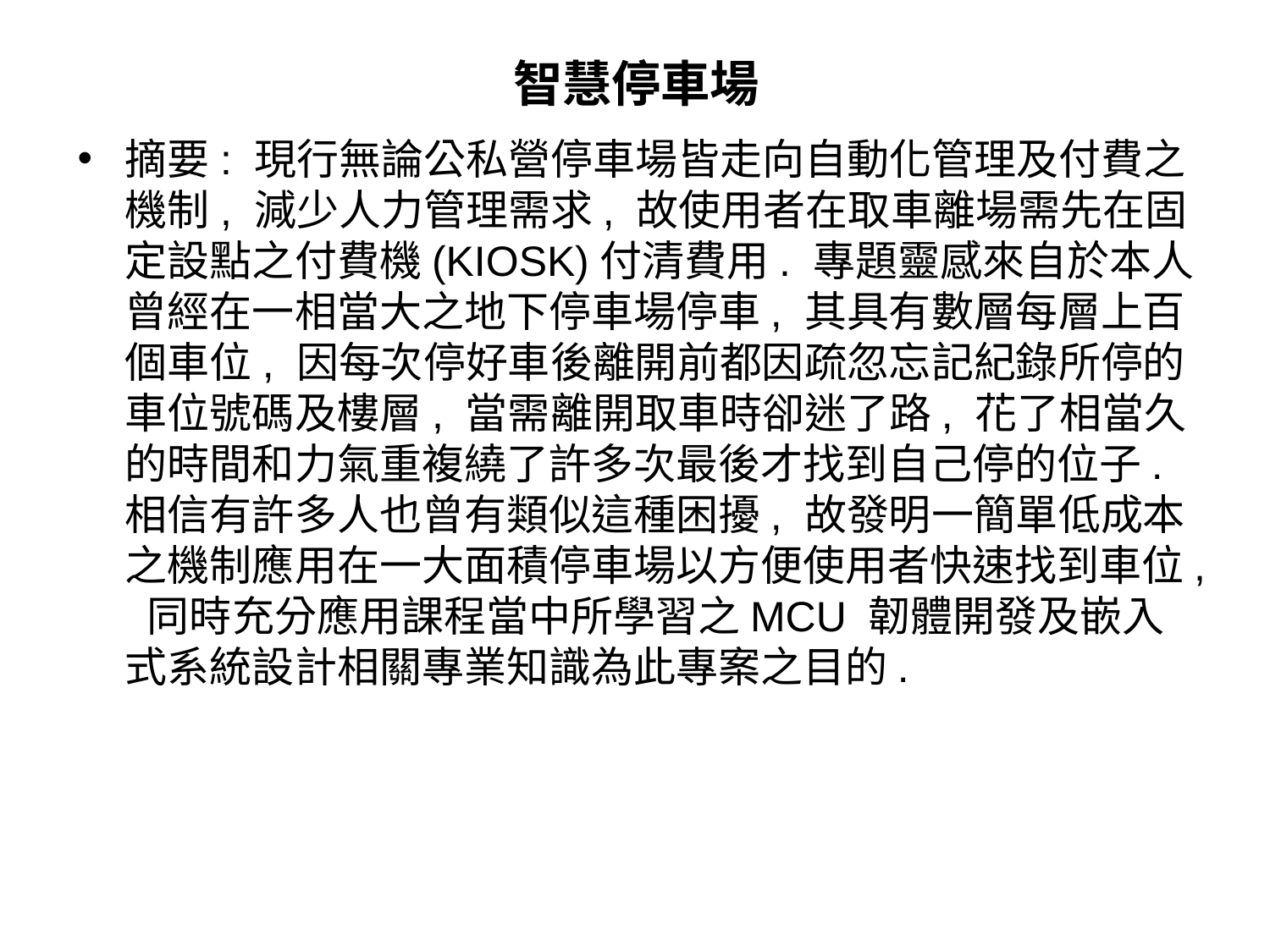

# 智慧停車場
摘要: 現行無論公私營停車場皆走向自動化管理及付費之機制, 減少人力管理需求, 故使用者在取車離場需先在固定設點之付費機(KIOSK)付清費用. 專題靈感來自於本人曾經在一相當大之地下停車場停車, 其具有數層每層上百個車位, 因每次停好車後離開前都因疏忽忘記紀錄所停的車位號碼及樓層, 當需離開取車時卻迷了路, 花了相當久的時間和力氣重複繞了許多次最後才找到自己停的位子.  相信有許多人也曾有類似這種困擾, 故發明一簡單低成本之機制應用在一大面積停車場以方便使用者快速找到車位, 同時充分應用課程當中所學習之MCU 韌體開發及嵌入式系統設計相關專業知識為此專案之目的.